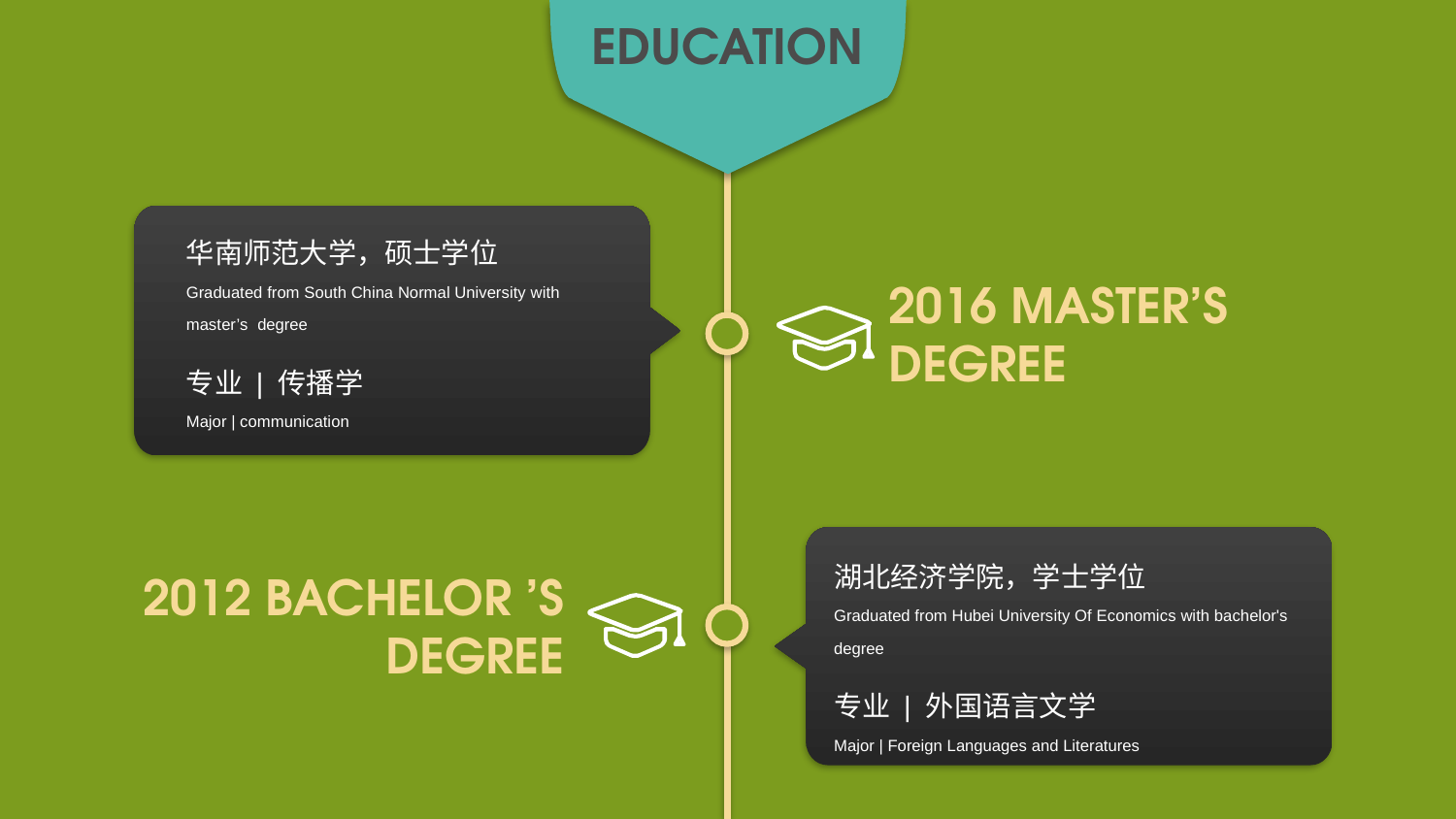

EDUCATION

华南师范大学，硕士学位
Graduated from South China Normal University with master’s  degree

专业 | 传播学
Major | communication
2016 MASTER’S DEGREE

湖北经济学院，学士学位
Graduated from Hubei University Of Economics with bachelor's degree

专业 | 外国语言文学
Major | Foreign Languages and Literatures
2012 Bachelor ’S DEGREE